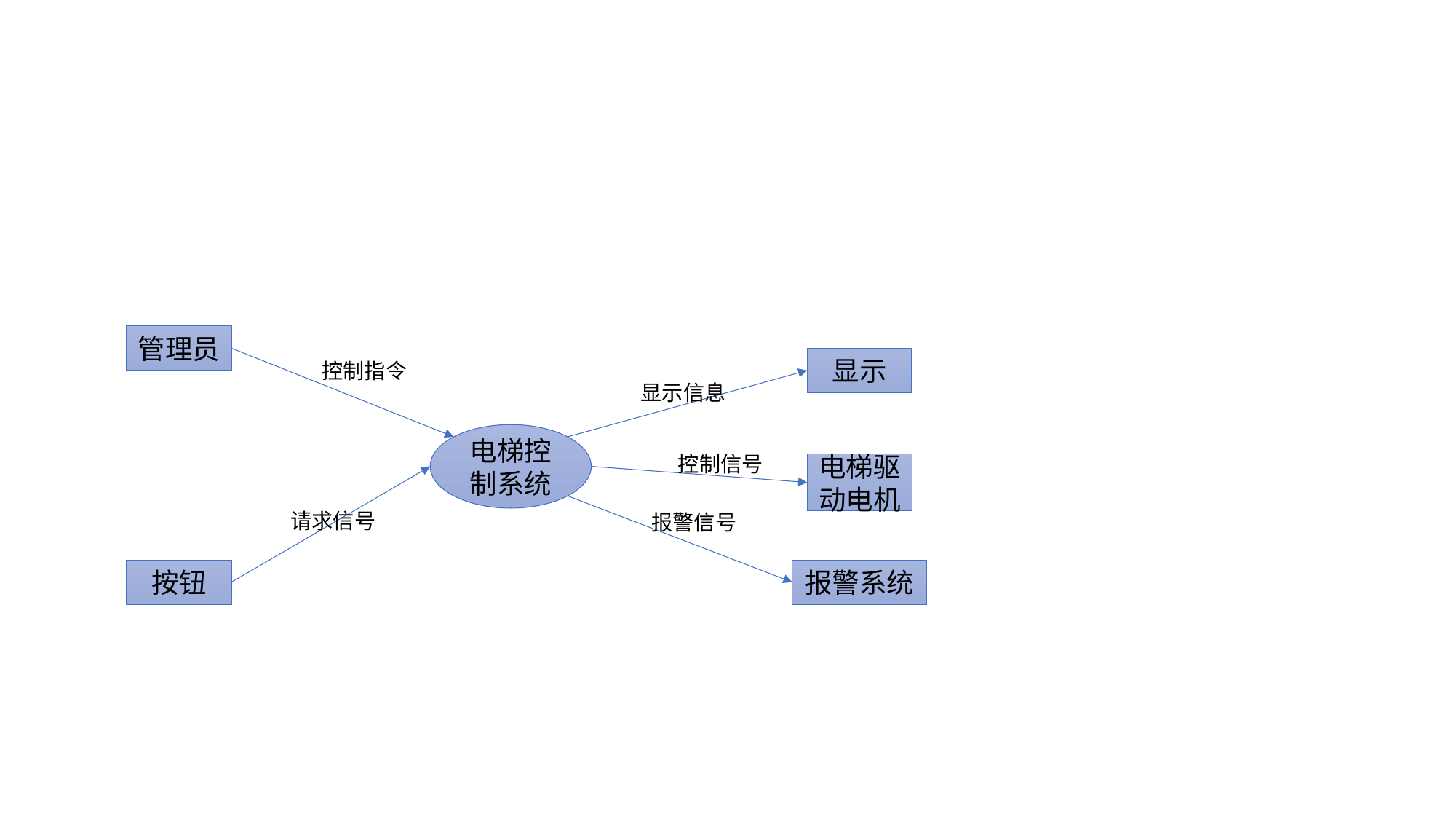

管理员
显示
控制指令
显示信息
电梯控制系统
控制信号
电梯驱动电机
请求信号
报警信号
按钮
报警系统